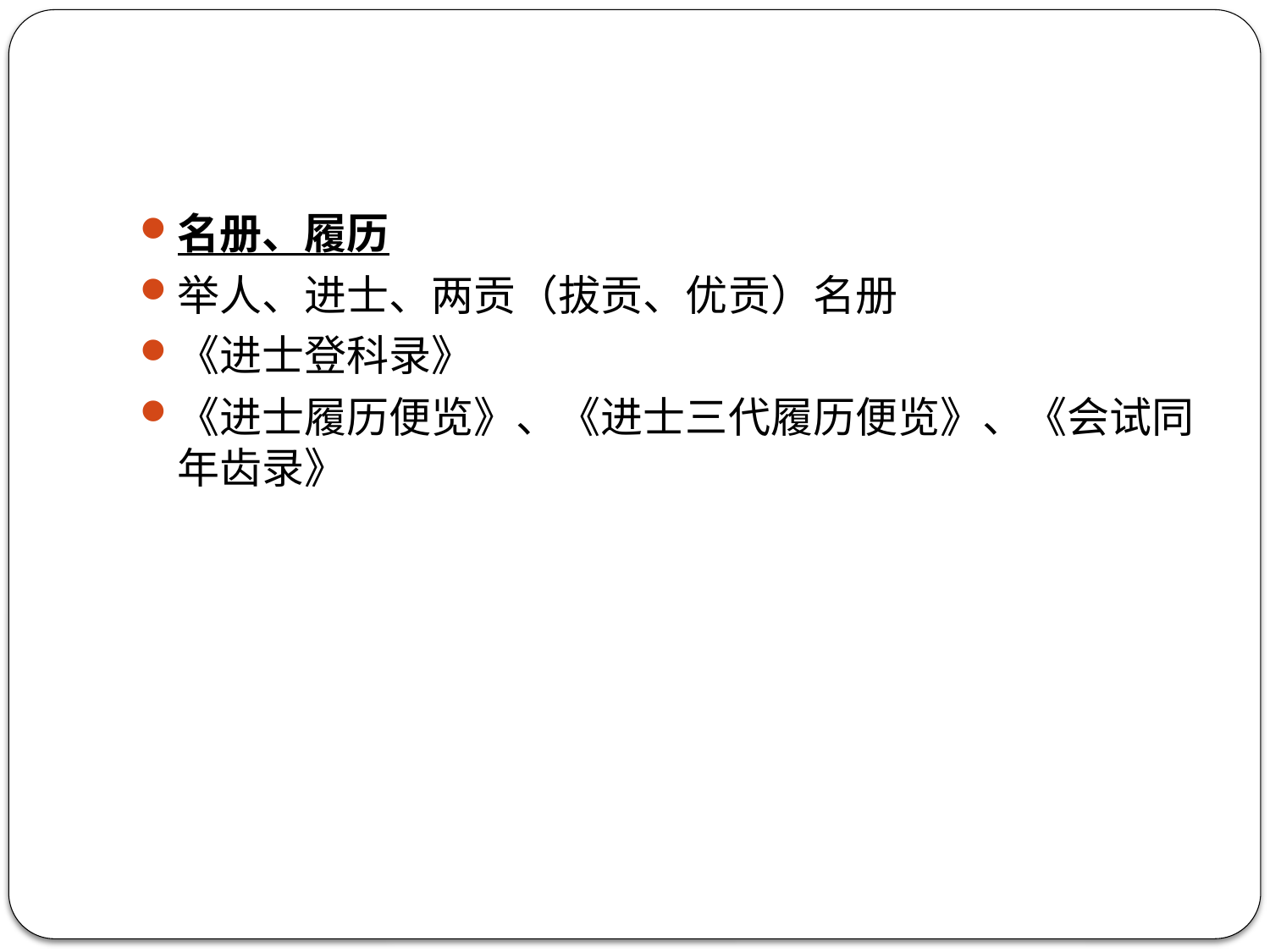

#
名册、履历
举人、进士、两贡（拔贡、优贡）名册
《进士登科录》
《进士履历便览》、《进士三代履历便览》、《会试同年齿录》